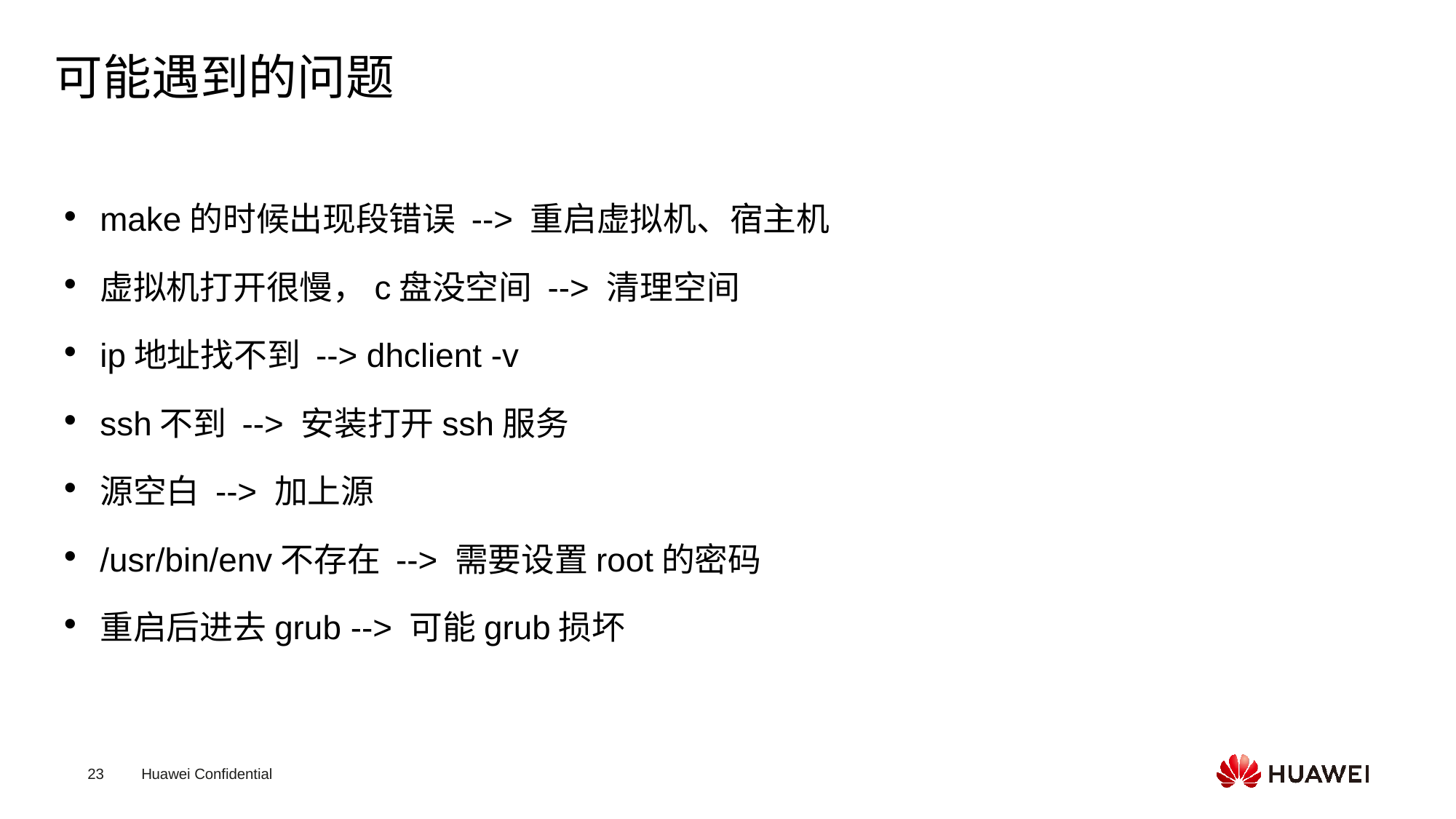

# 可能遇到的问题
make的时候出现段错误 --> 重启虚拟机、宿主机
虚拟机打开很慢，c盘没空间 --> 清理空间
ip地址找不到 --> dhclient -v
ssh不到 --> 安装打开ssh服务
源空白 --> 加上源
/usr/bin/env不存在 --> 需要设置root的密码
重启后进去grub --> 可能grub损坏